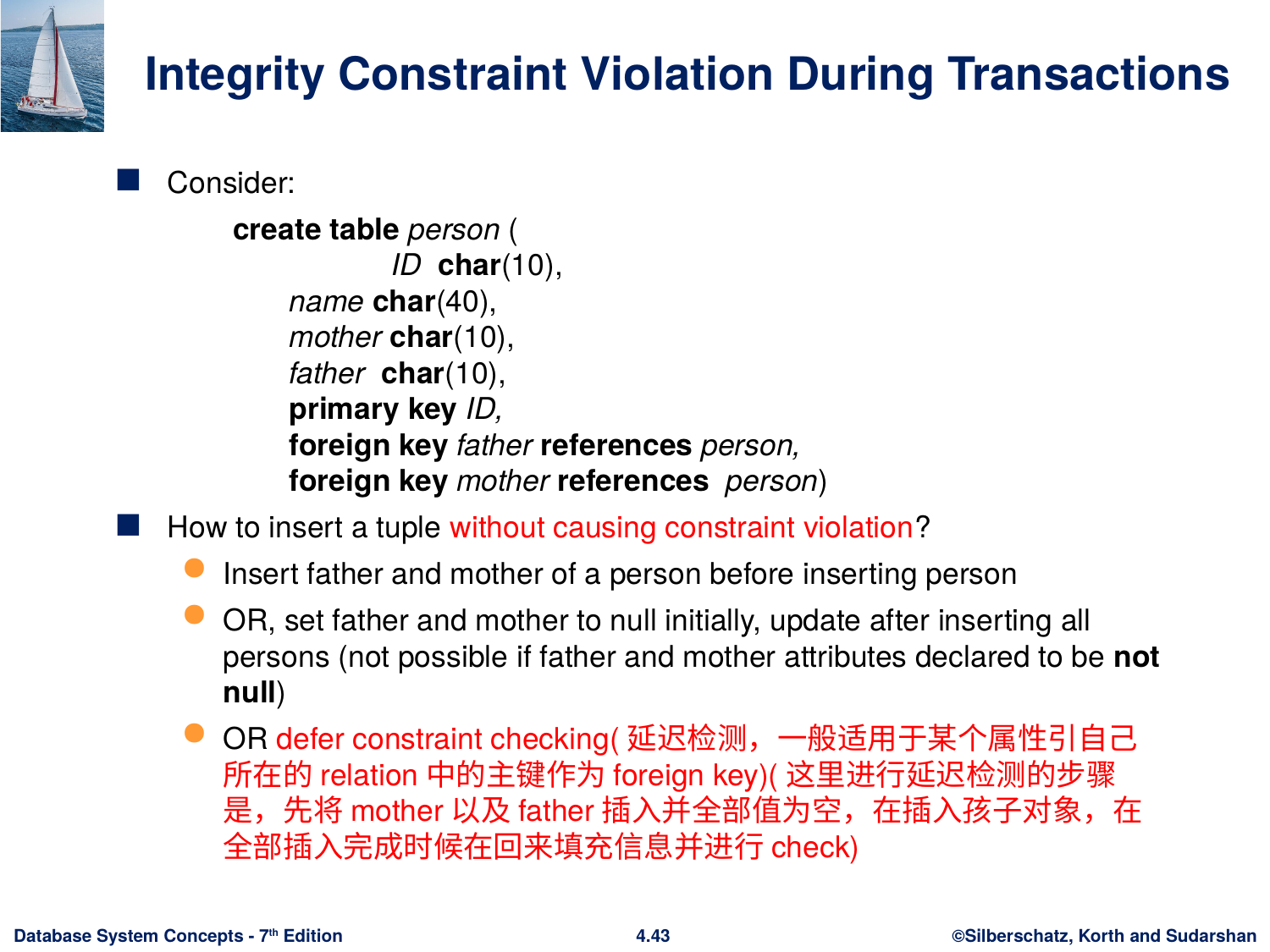

# Integrity Constraint Violation During Transactions
Consider:
      create table person (
	     ID  char(10),
        name char(40),
        mother char(10),
        father  char(10),
        primary key ID,
        foreign key father references person,
        foreign key mother references  person)
How to insert a tuple without causing constraint violation?
Insert father and mother of a person before inserting person
OR, set father and mother to null initially, update after inserting all persons (not possible if father and mother attributes declared to be not null)
OR defer constraint checking(延迟检测，一般适用于某个属性引自己所在的relation中的主键作为foreign key)(这里进行延迟检测的步骤是，先将mother以及father插入并全部值为空，在插入孩子对象，在全部插入完成时候在回来填充信息并进行check)